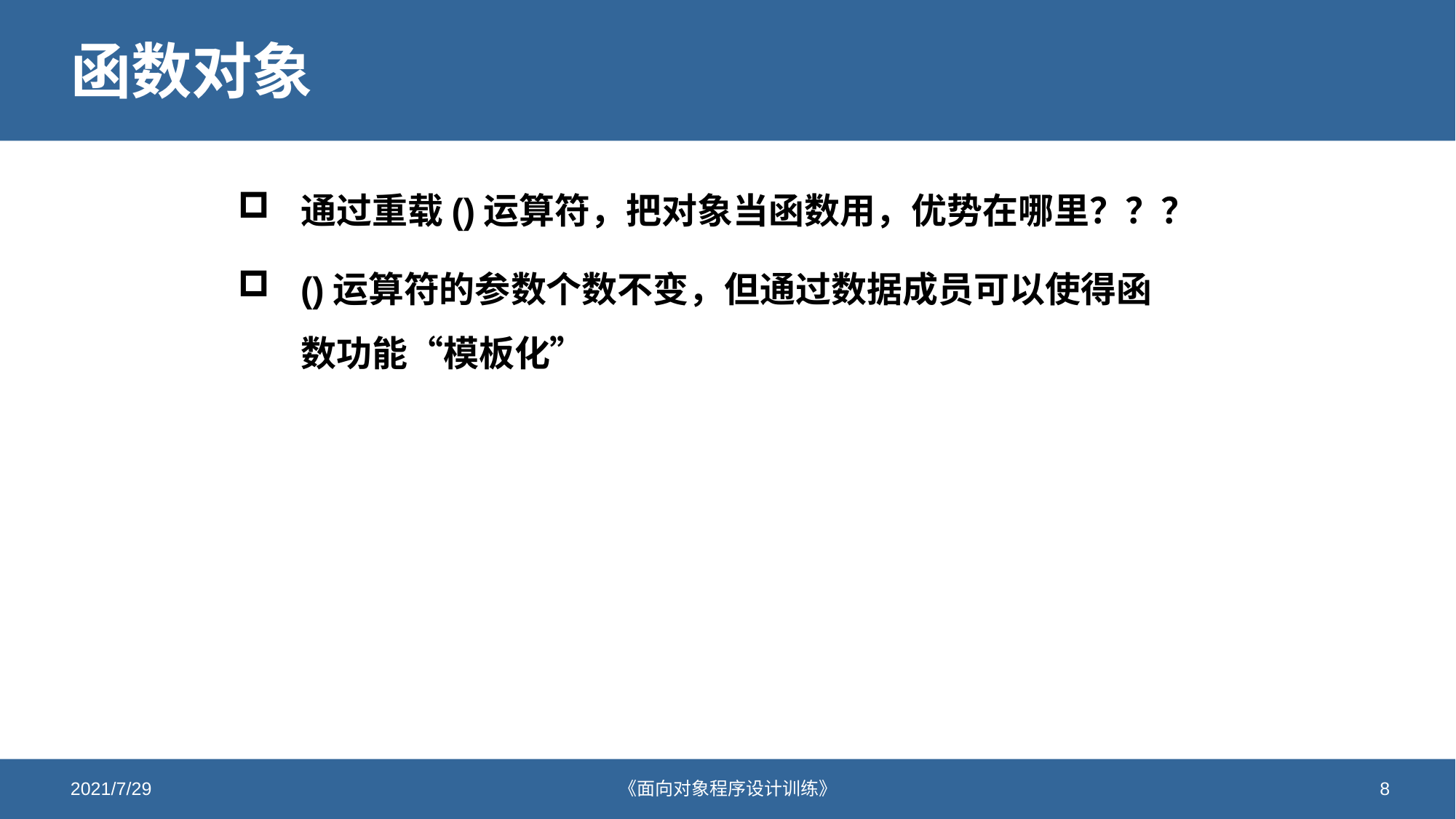

# 函数对象
通过重载()运算符，把对象当函数用，优势在哪里？？？
()运算符的参数个数不变，但通过数据成员可以使得函数功能“模板化”
2021/7/29
《面向对象程序设计训练》
8